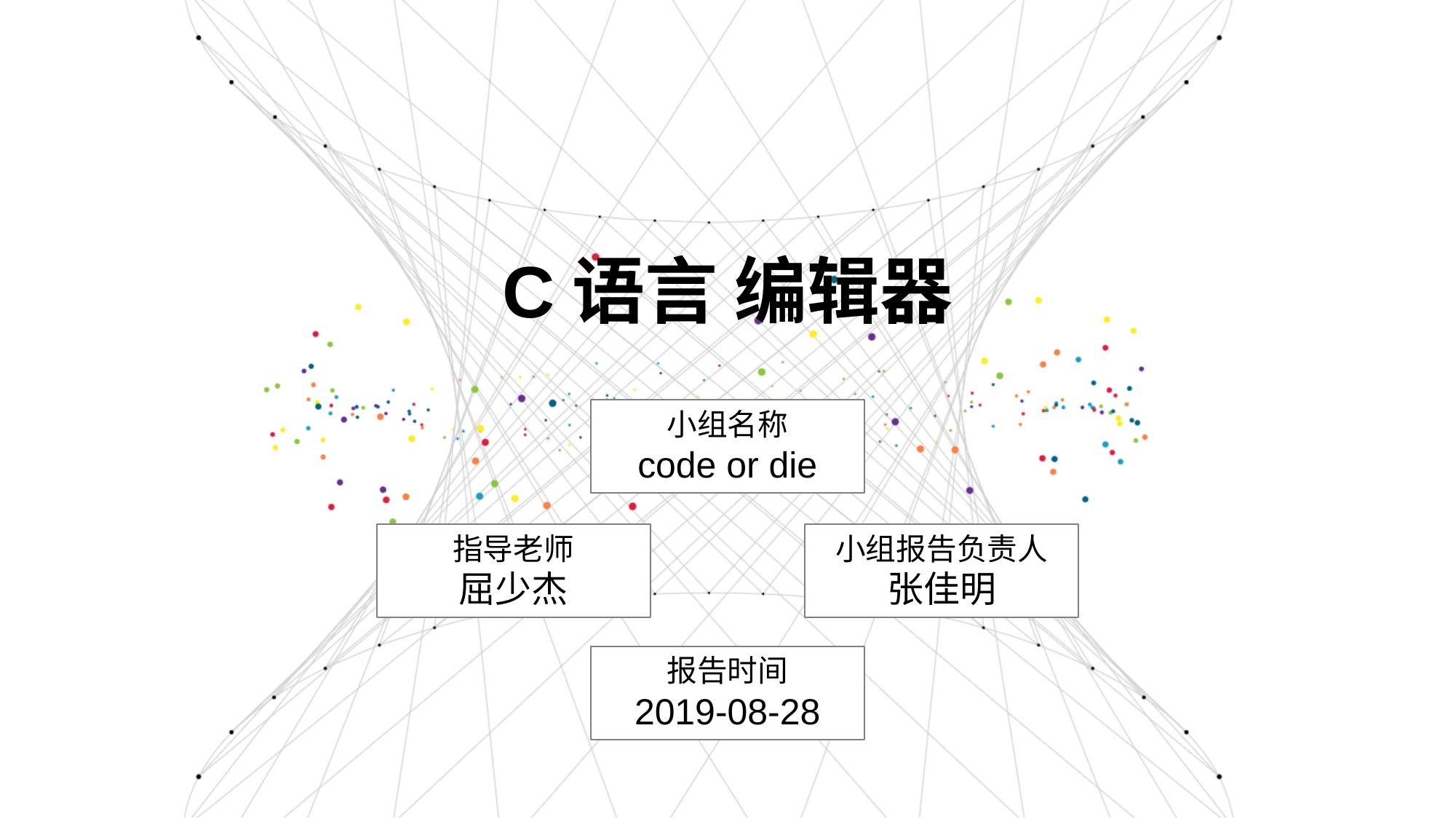

C语言 编辑器
小组名称
code or die
小组报告负责人
张佳明
指导老师
屈少杰
报告时间
2019-08-28